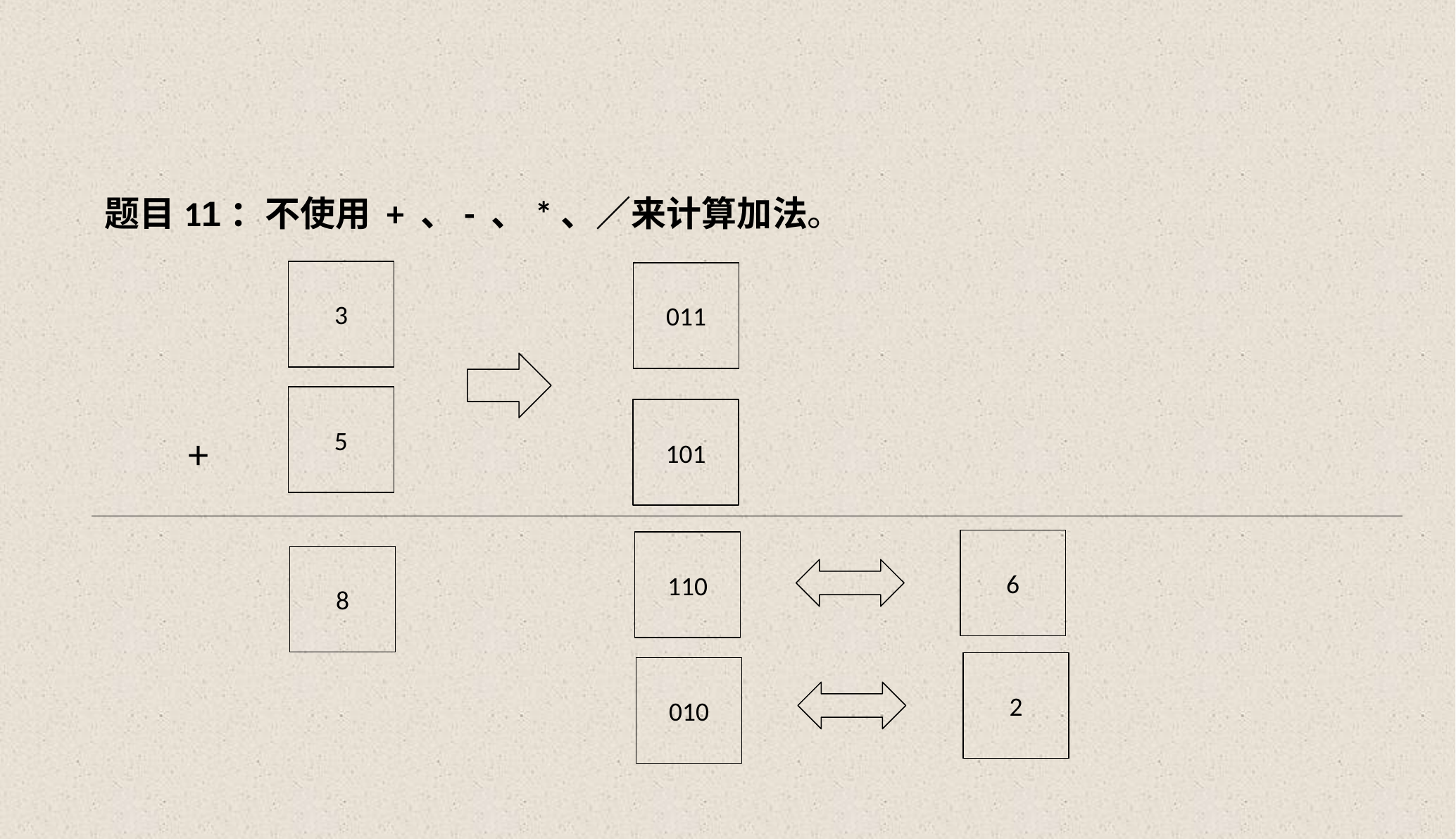

题目11：不使用 + 、- 、*、／来计算加法。
3
011

5
101
+
6
110
8

2
010